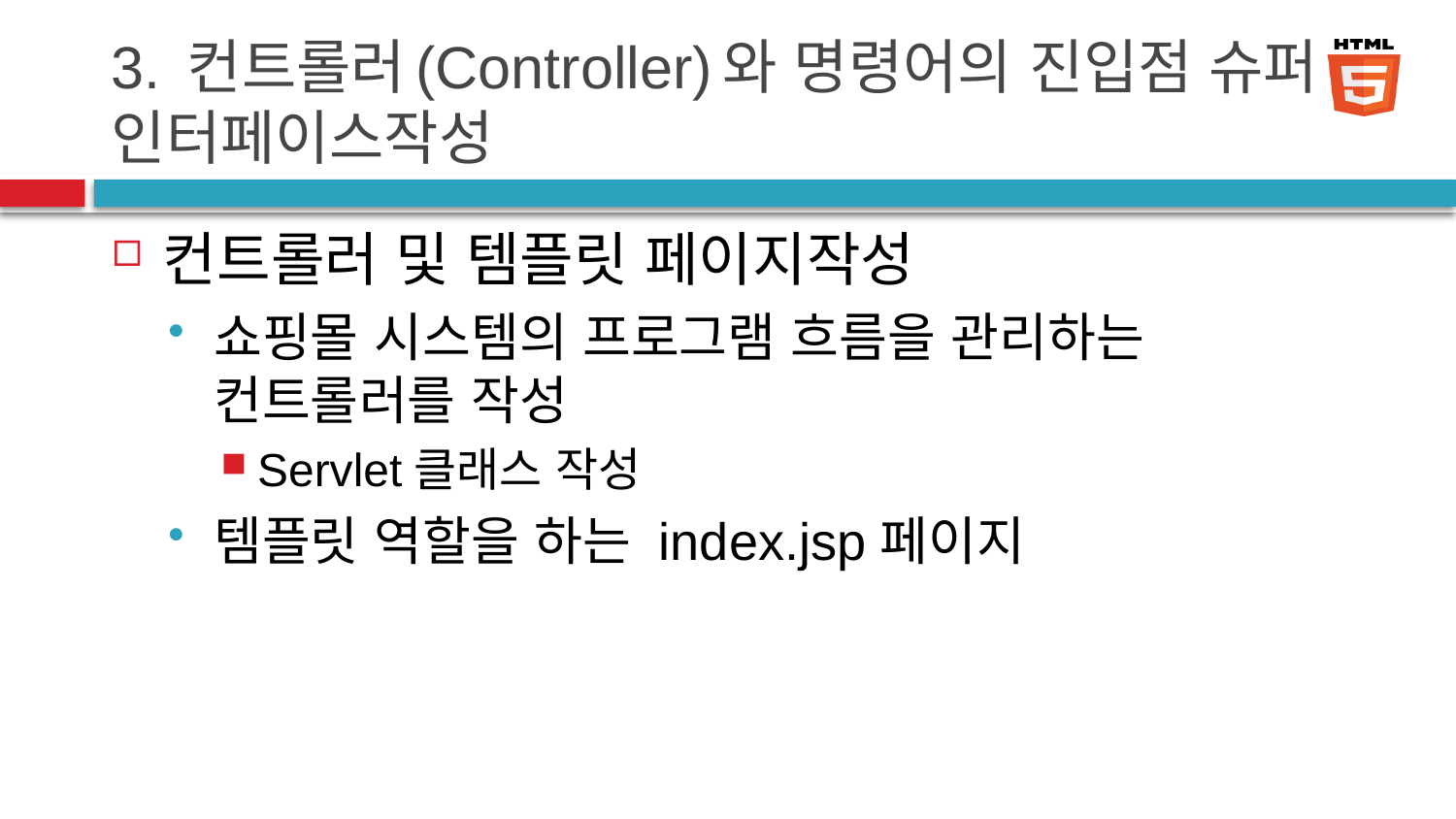

# 3. 컨트롤러(Controller)와 명령어의 진입점 슈퍼 인터페이스작성
컨트롤러 및 템플릿 페이지작성
쇼핑몰 시스템의 프로그램 흐름을 관리하는 컨트롤러를 작성
Servlet클래스 작성
템플릿 역할을 하는 index.jsp페이지